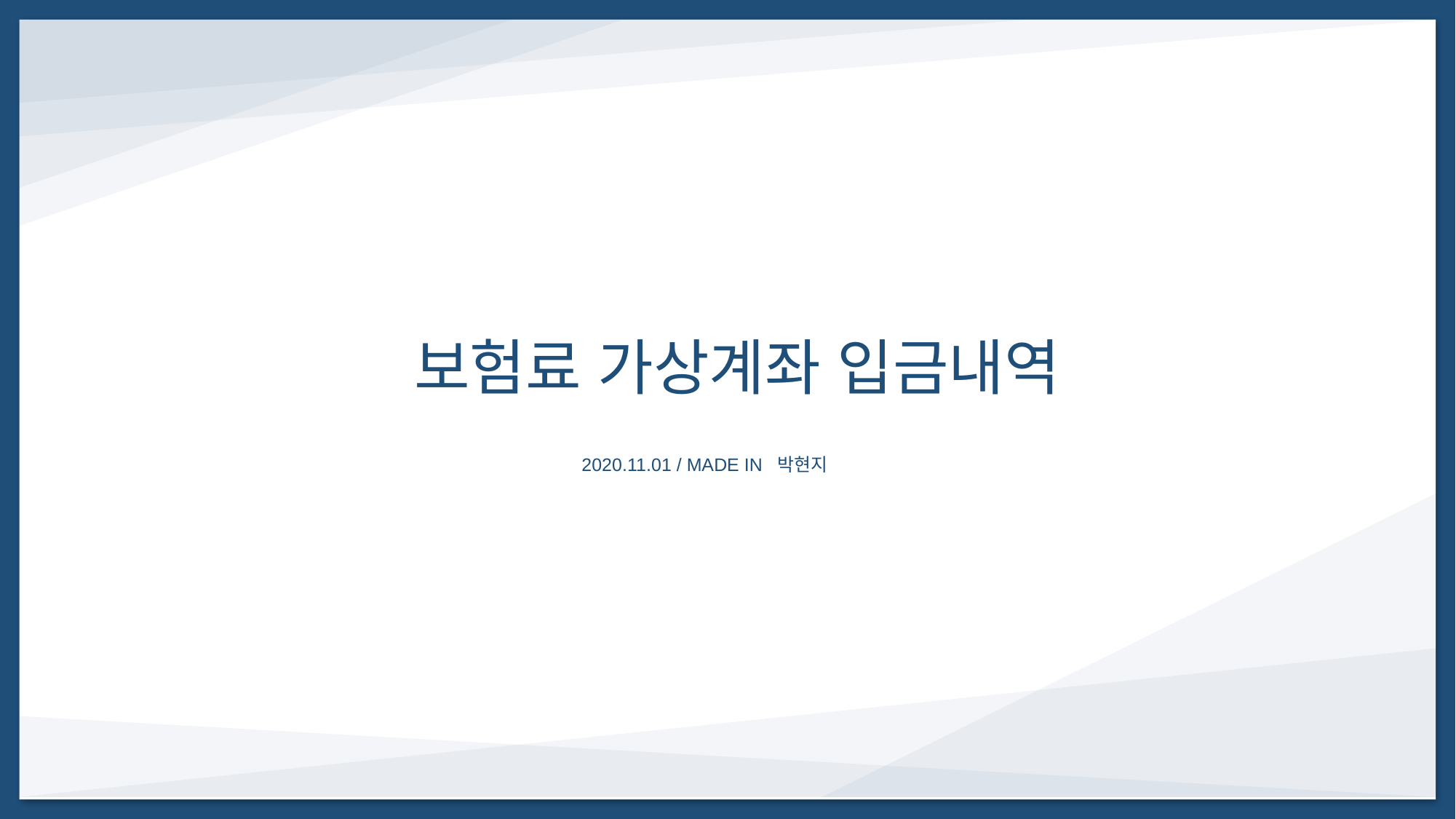

보험료 가상계좌 입금내역
2020.11.01 / MADE IN  박현지